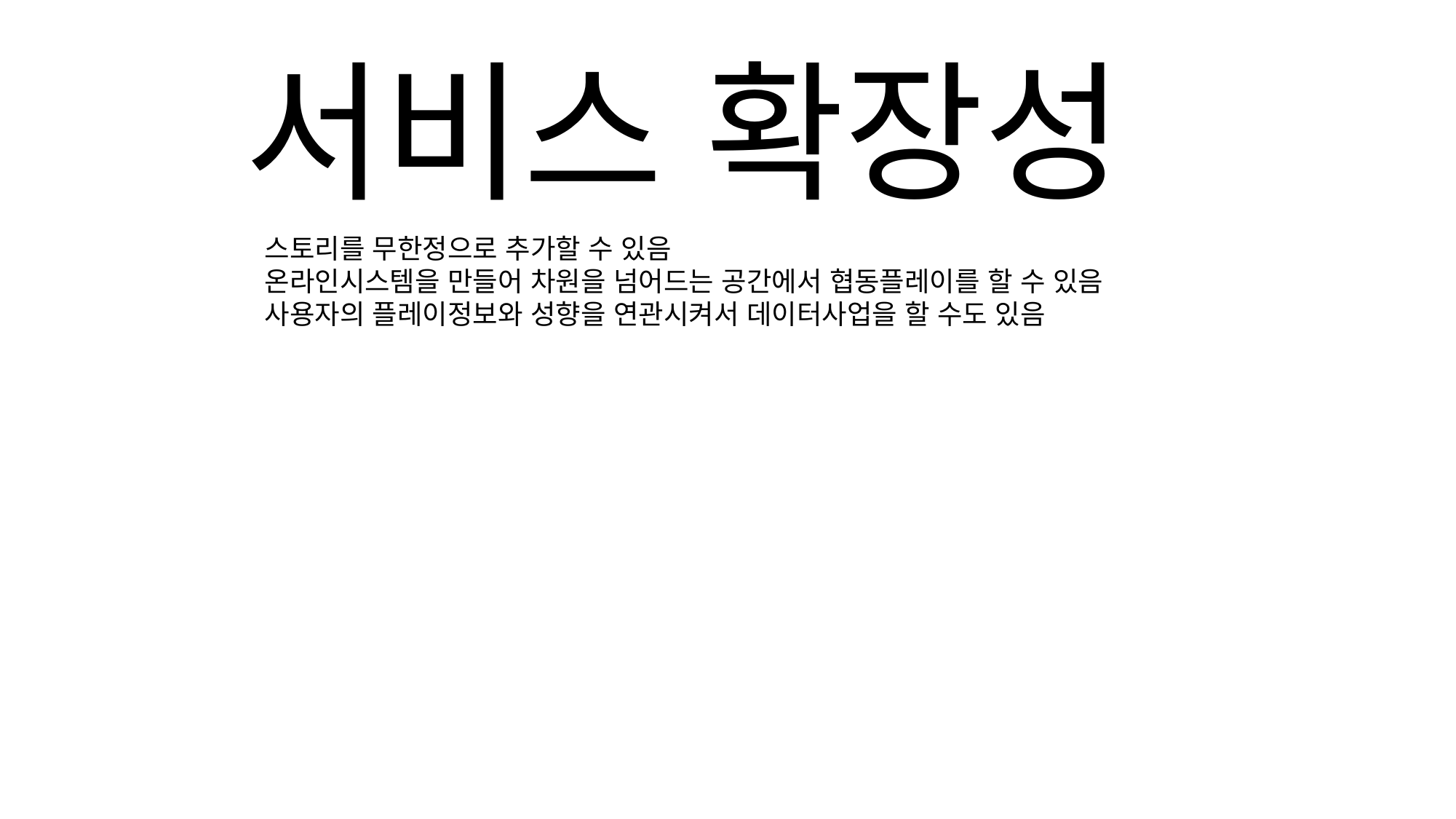

서비스 확장성
스토리를 무한정으로 추가할 수 있음
온라인시스템을 만들어 차원을 넘어드는 공간에서 협동플레이를 할 수 있음
사용자의 플레이정보와 성향을 연관시켜서 데이터사업을 할 수도 있음